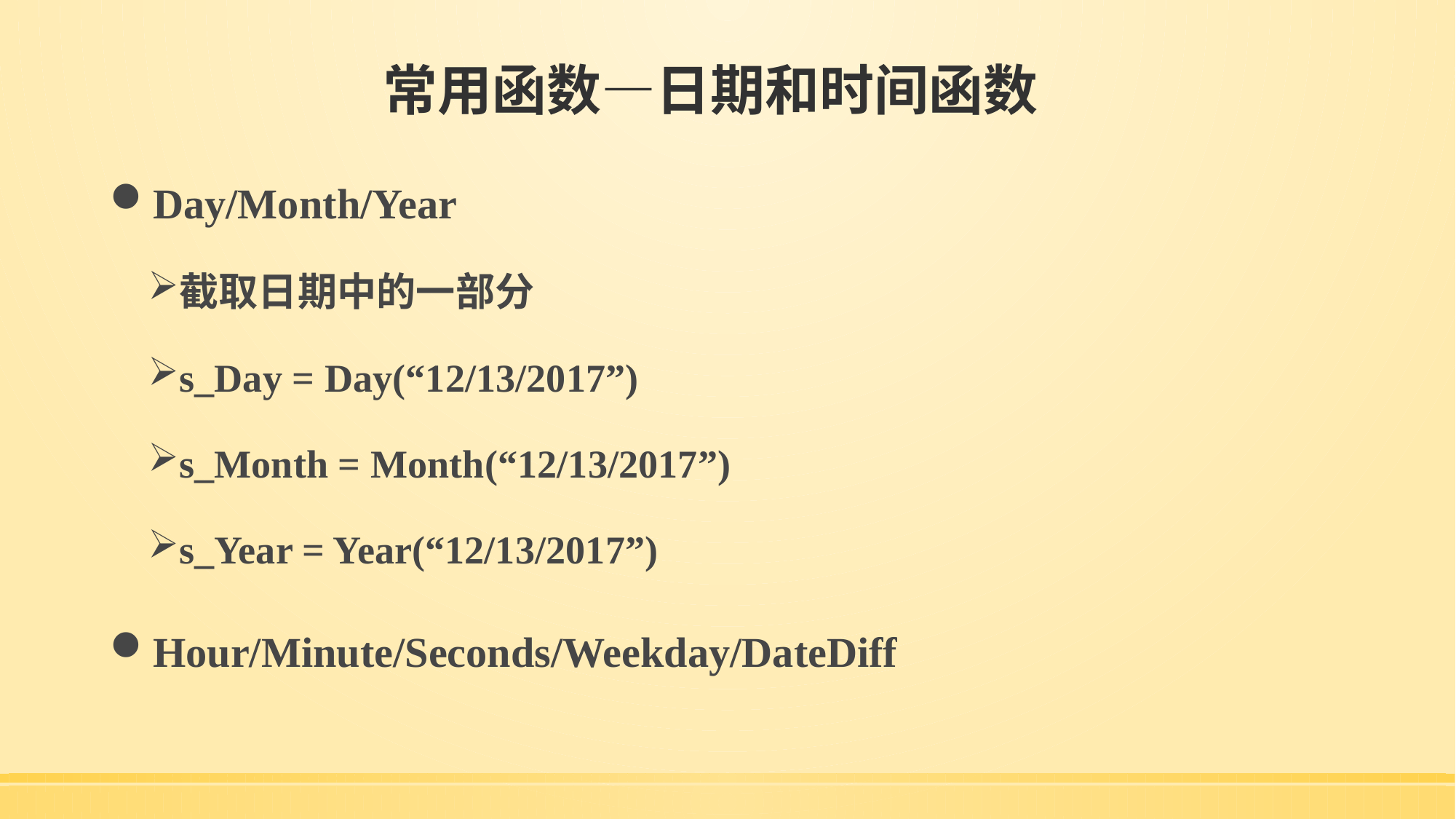

# 常用函数—日期和时间函数
Day/Month/Year
截取日期中的一部分
s_Day = Day(“12/13/2017”)
s_Month = Month(“12/13/2017”)
s_Year = Year(“12/13/2017”)
Hour/Minute/Seconds/Weekday/DateDiff